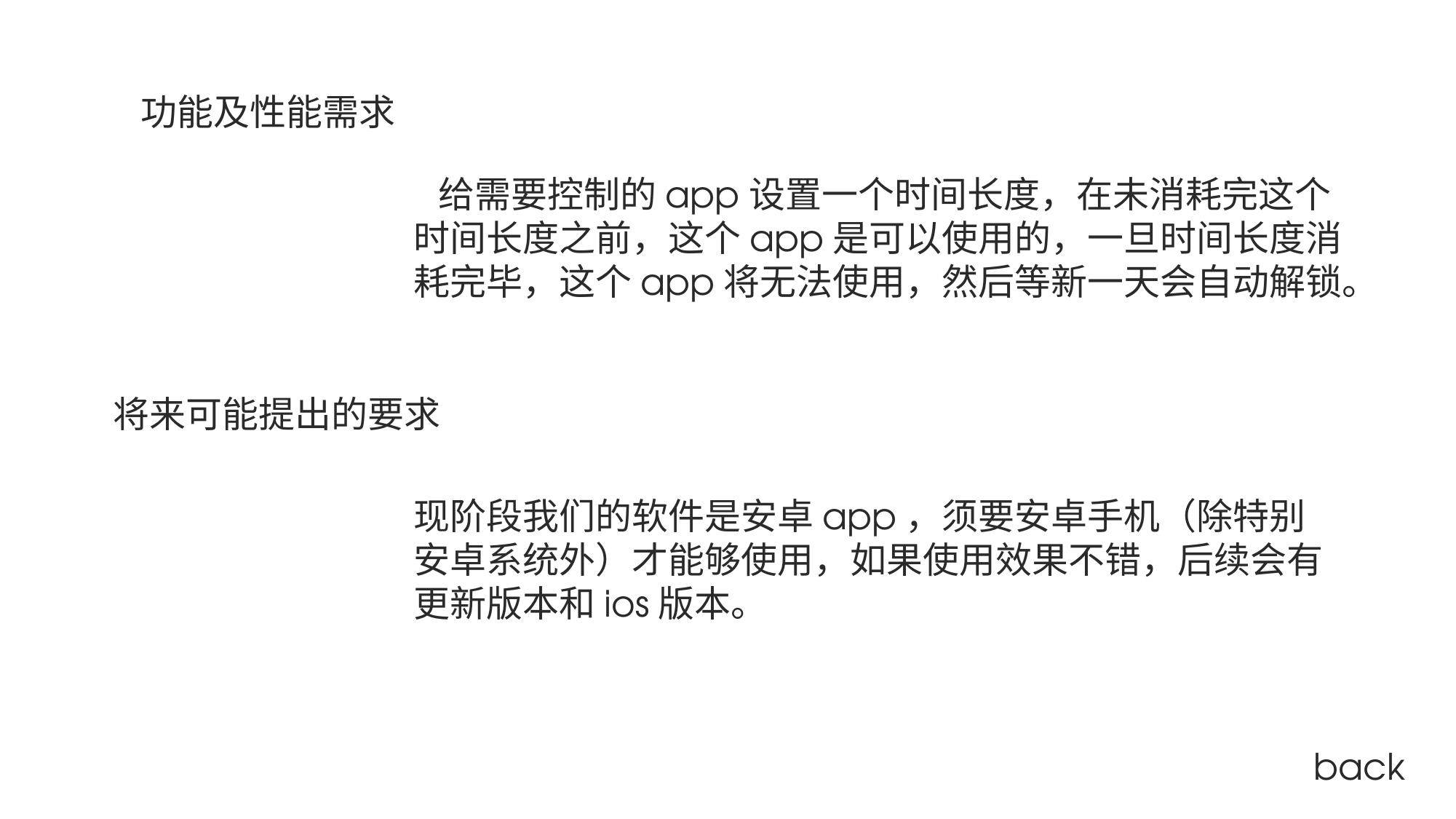

功能及性能需求
  给需要控制的app设置一个时间长度，在未消耗完这个时间长度之前，这个app是可以使用的，一旦时间长度消耗完毕，这个app将无法使用，然后等新一天会自动解锁。

将来可能提出的要求
现阶段我们的软件是安卓app，须要安卓手机（除特别安卓系统外）才能够使用，如果使用效果不错，后续会有更新版本和ios版本。

back